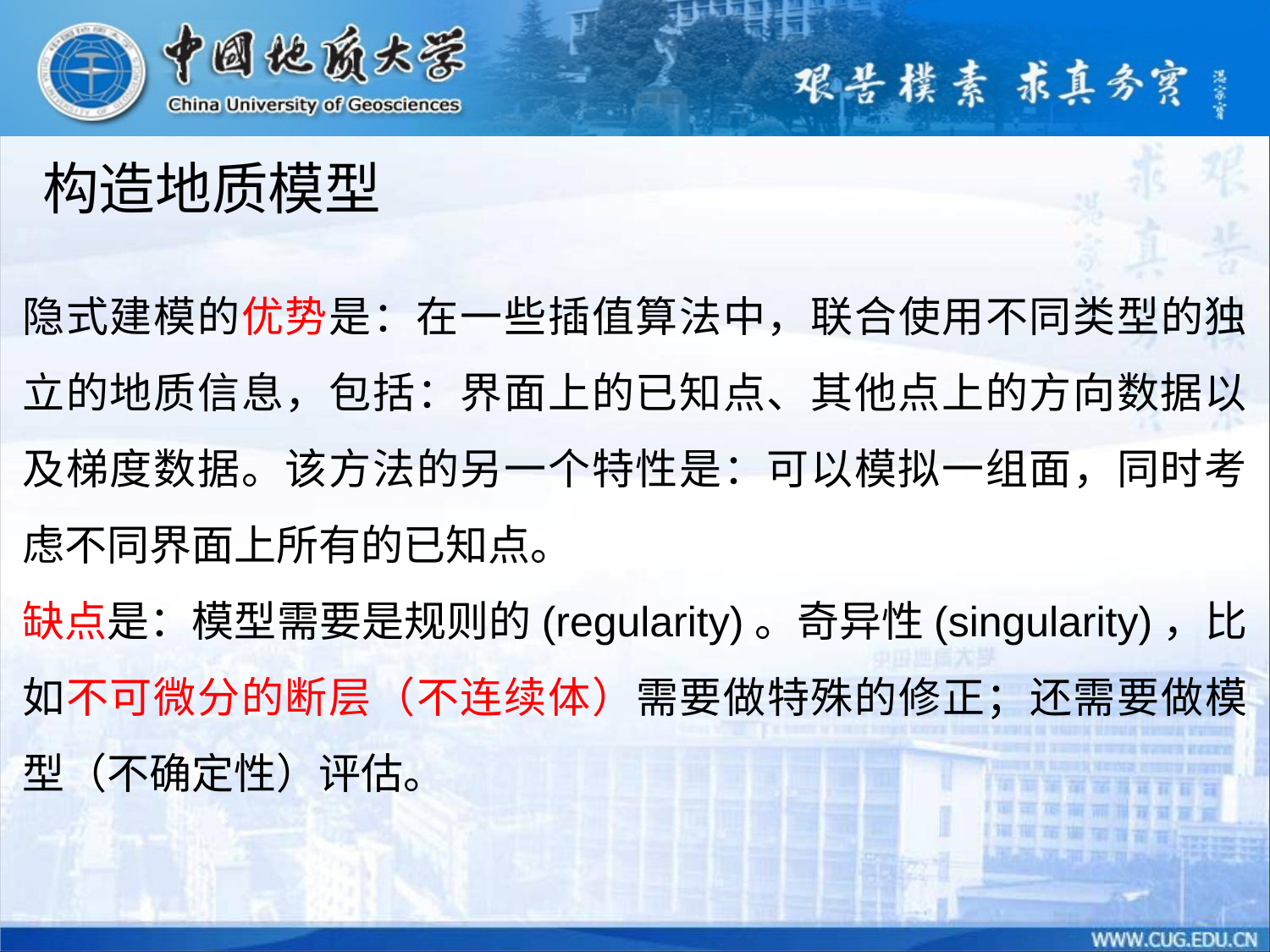

构造地质模型
隐式建模的优势是：在一些插值算法中，联合使用不同类型的独立的地质信息，包括：界面上的已知点、其他点上的方向数据以及梯度数据。该方法的另一个特性是：可以模拟一组面，同时考虑不同界面上所有的已知点。
缺点是：模型需要是规则的(regularity)。奇异性(singularity)，比如不可微分的断层（不连续体）需要做特殊的修正；还需要做模型（不确定性）评估。